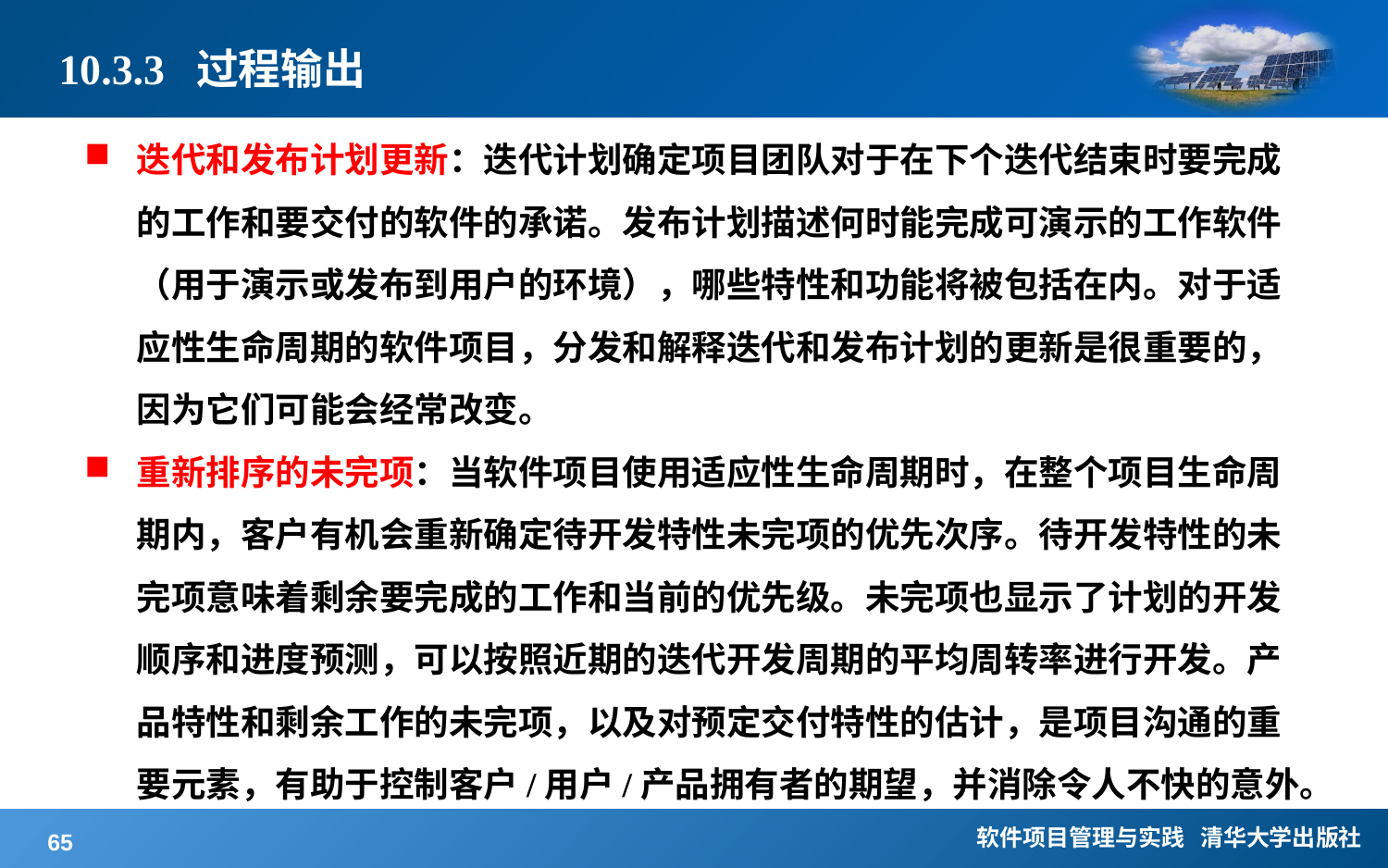

# 10.3.3  过程输出
迭代和发布计划更新：迭代计划确定项目团队对于在下个迭代结束时要完成的工作和要交付的软件的承诺。发布计划描述何时能完成可演示的工作软件（用于演示或发布到用户的环境），哪些特性和功能将被包括在内。对于适应性生命周期的软件项目，分发和解释迭代和发布计划的更新是很重要的，因为它们可能会经常改变。
重新排序的未完项：当软件项目使用适应性生命周期时，在整个项目生命周期内，客户有机会重新确定待开发特性未完项的优先次序。待开发特性的未完项意味着剩余要完成的工作和当前的优先级。未完项也显示了计划的开发顺序和进度预测，可以按照近期的迭代开发周期的平均周转率进行开发。产品特性和剩余工作的未完项，以及对预定交付特性的估计，是项目沟通的重要元素，有助于控制客户/用户/产品拥有者的期望，并消除令人不快的意外。